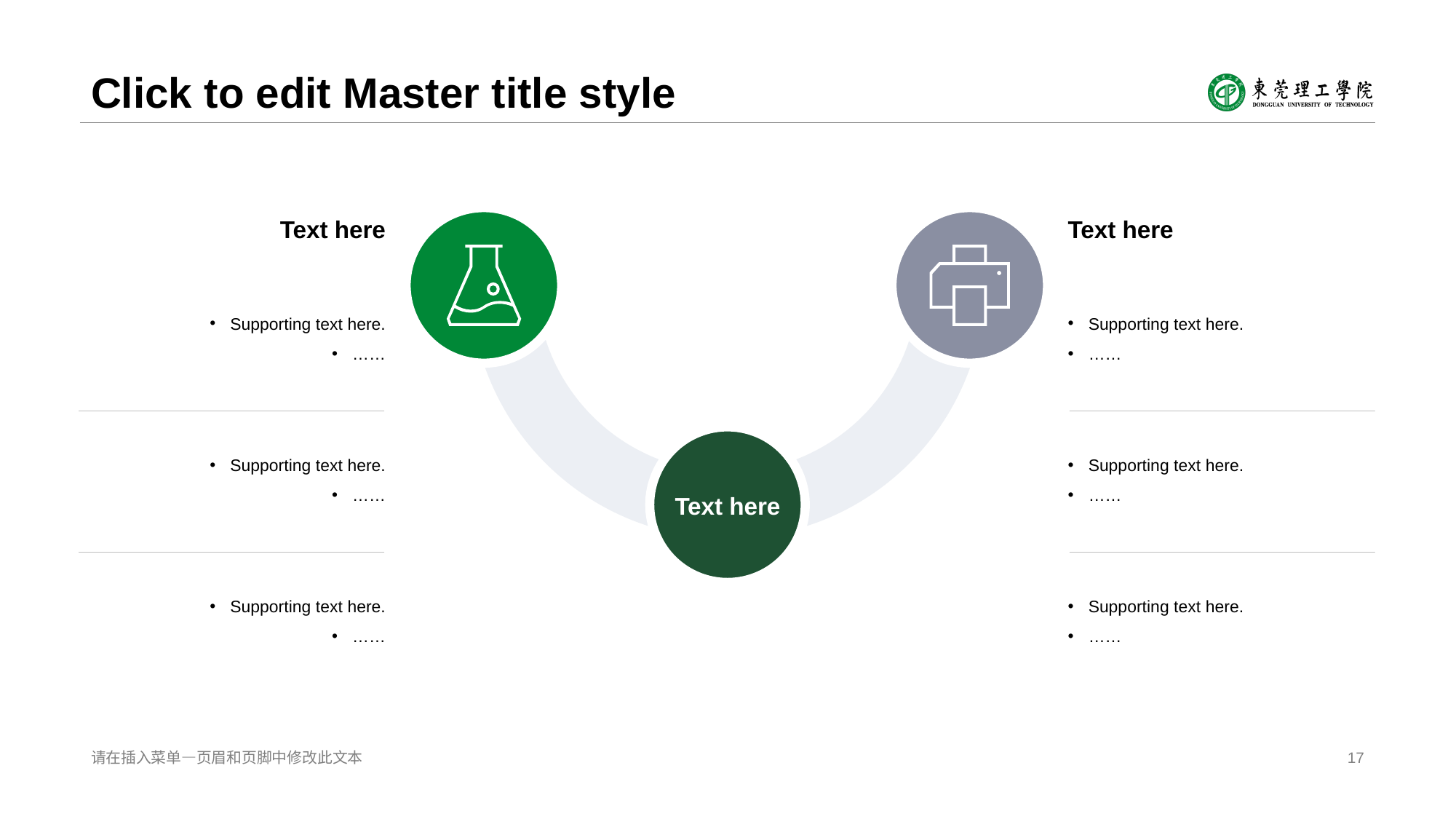

# Click to edit Master title style

Text here
Supporting text here.
……
Supporting text here.
……
Supporting text here.
……
Text here

Supporting text here.
……

Supporting text here.
……
Text here
Supporting text here.
……
请在插入菜单—页眉和页脚中修改此文本
17